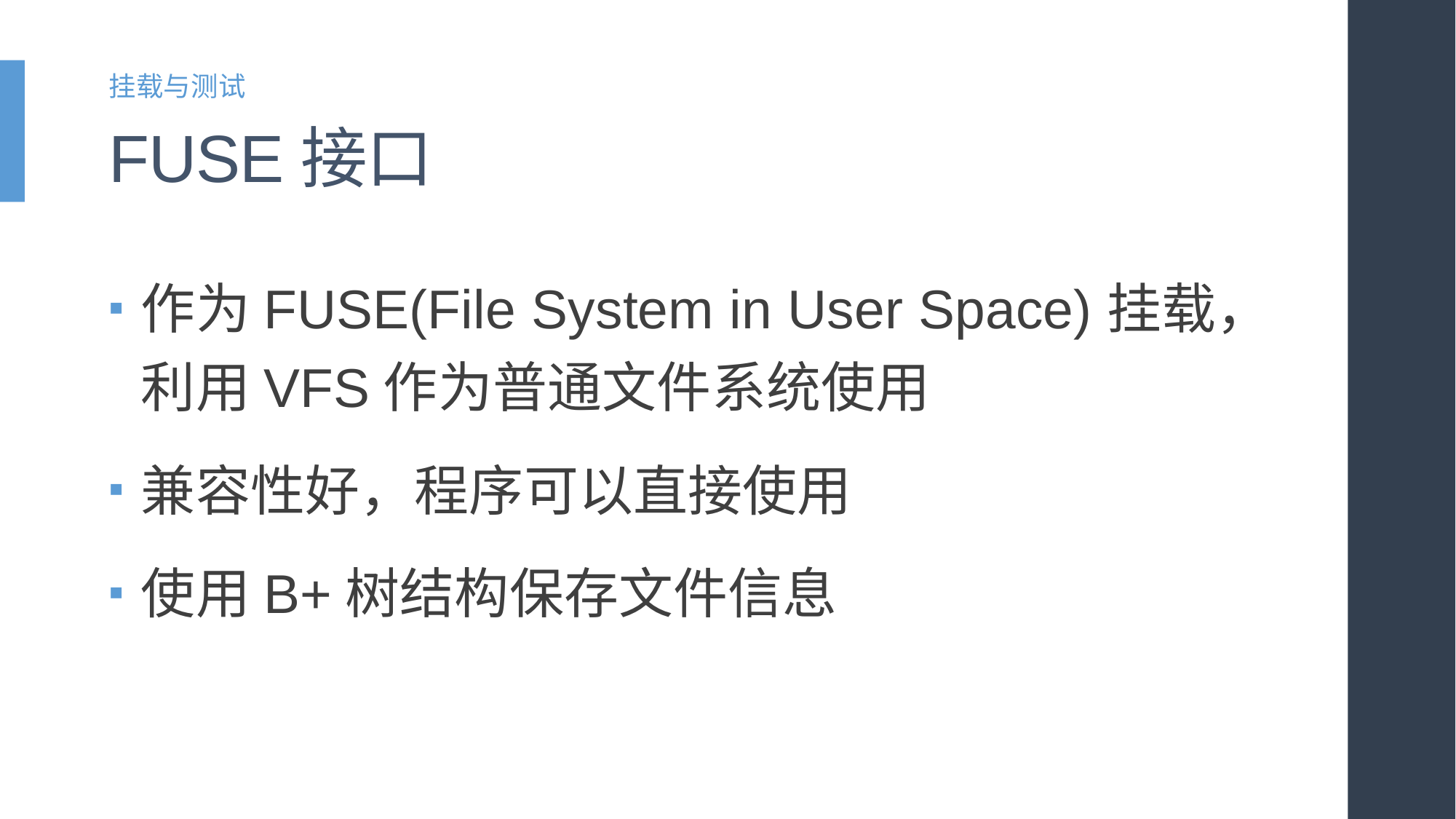

挂载与测试
# FUSE接口
作为FUSE(File System in User Space)挂载，利用VFS作为普通文件系统使用
兼容性好，程序可以直接使用
使用B+树结构保存文件信息